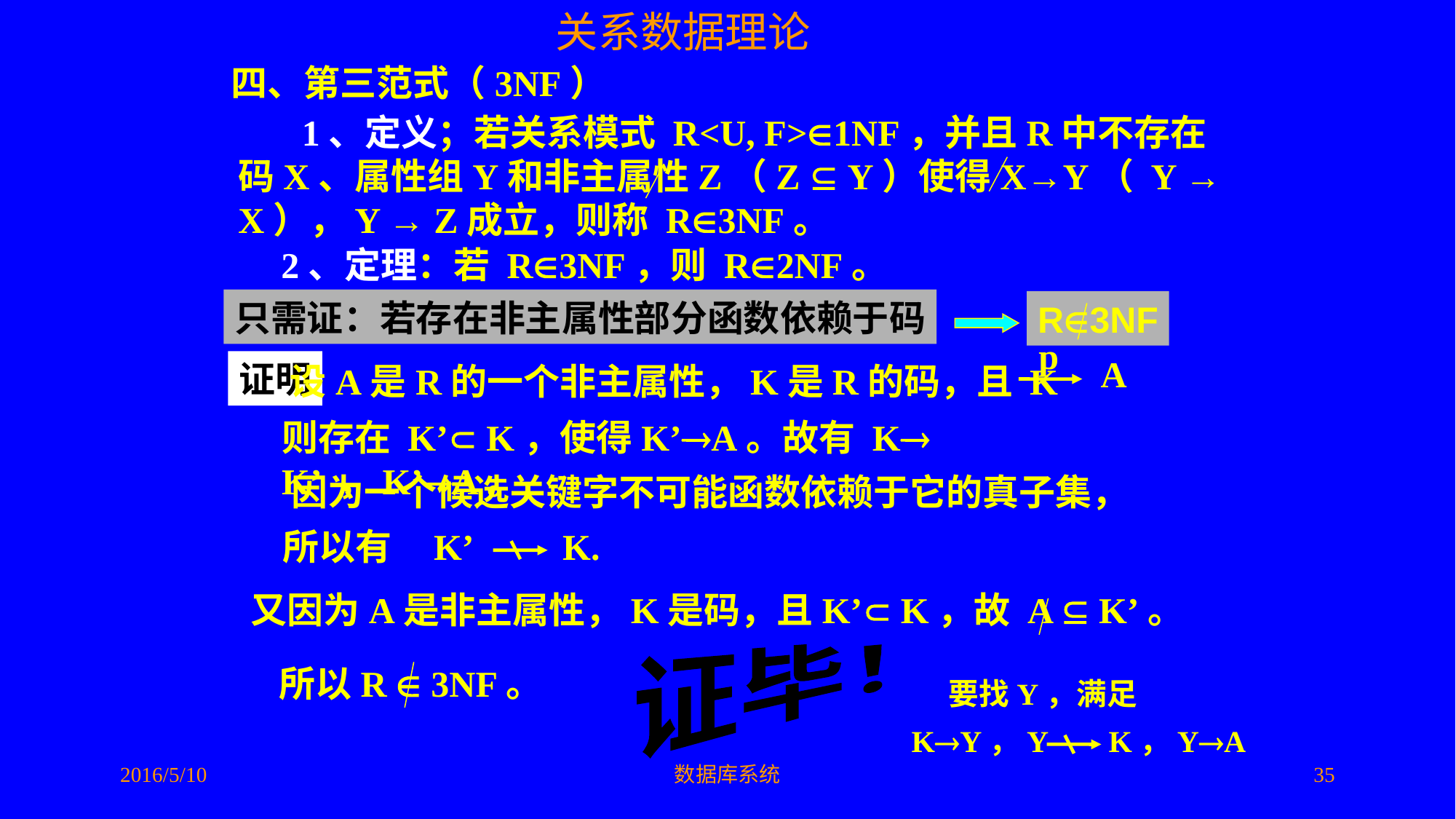

四、第三范式（3NF）
       1、定义；若关系模式 R<U, F>∈1NF，并且R中不存在码X、属性组Y和非主属性Z（Z ⊆ Y）使得X→Y（ Y → X），Y → Z成立，则称 R∈3NF。

2、定理：若 R∈3NF，则 R∈2NF。
只需证：若存在非主属性部分函数依赖于码
R∈3NF

p

A
设A是R的一个非主属性，K是R的码，且 K
证明
则存在 K’⊂ K，使得K’→A。故有 K→ K’ ，K’→A。
因为一个候选关键字不可能函数依赖于它的真子集，
所以有    K’          K.

又因为A是非主属性，K是码，且K’⊂ K，故 A ⊆ K’。

证毕！
所以R ∈ 3NF。

要找Y，满足
K→Y，Y        K，Y→A

2016/5/10
数据库系统
35